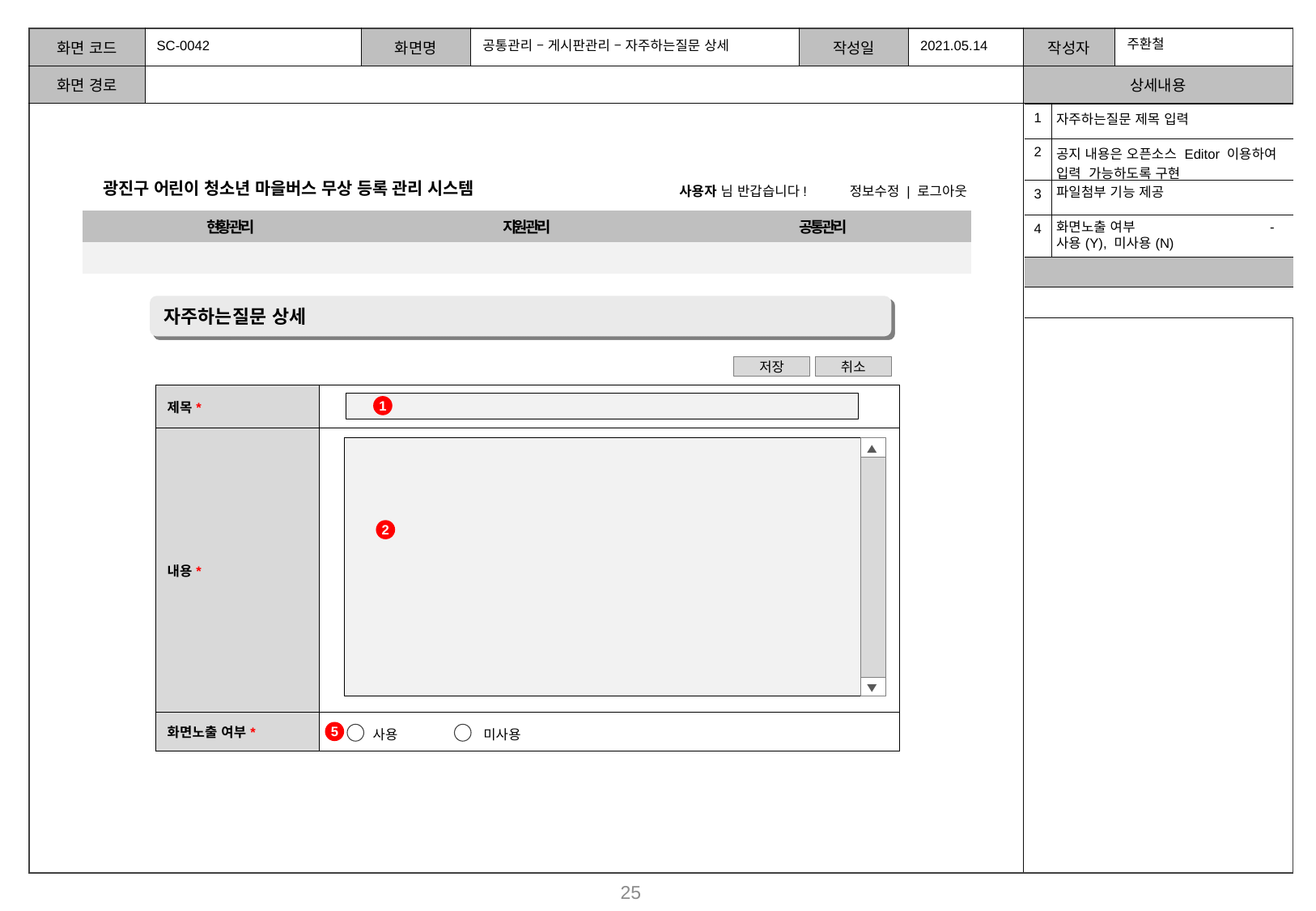

주환철
SC-0042
공통관리 – 게시판관리 – 자주하는질문 상세
2021.05.14
| 1 | 자주하는질문 제목 입력 |
| --- | --- |
| 2 | 공지 내용은 오픈소스 Editor 이용하여 입력 가능하도록 구현 |
| 3 | 파일첨부 기능 제공 |
| 4 | 화면노출 여부 - 사용(Y), 미사용(N) |
|  |  |
|  |  |
광진구 어린이 청소년 마을버스 무상 등록 관리 시스템
사용자 님 반갑습니다!
정보수정 | 로그아웃
| 현황관리 | 지원관리 | 자원관리 | 공통관리 | 공통관리 |
| --- | --- | --- | --- | --- |
|  |  |  |  |  |
자주하는질문 상세
저장
취소

| 제목\* |  |
| --- | --- |
| 내용\* |  |
| 화면노출 여부\* |  |

1
◀

▶

2
5
사용

미사용